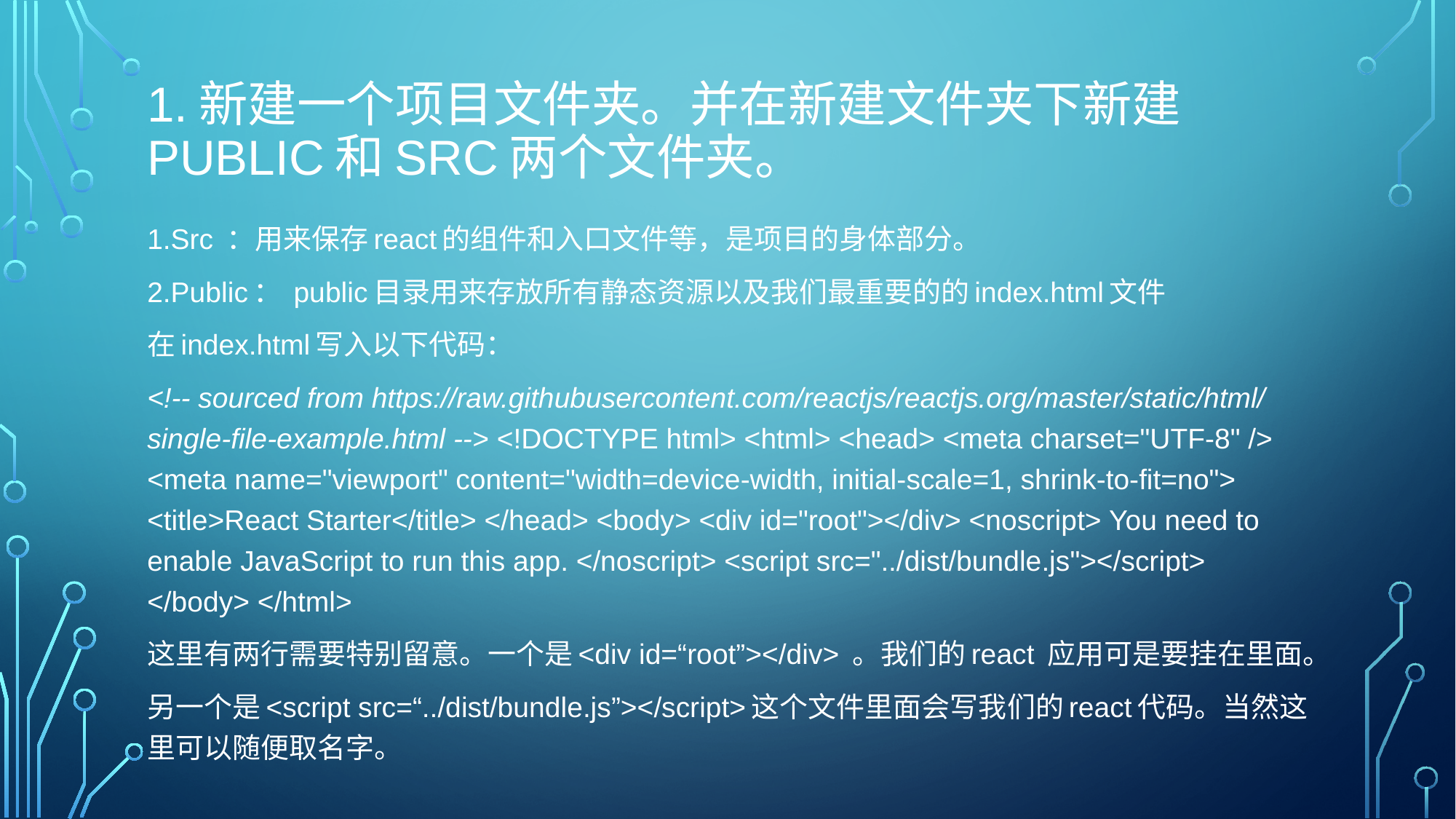

# 1.新建一个项目文件夹。并在新建文件夹下新建public和src两个文件夹。
1.Src ：用来保存react的组件和入口文件等，是项目的身体部分。
2.Public： public目录用来存放所有静态资源以及我们最重要的的index.html文件
在index.html写入以下代码：
<!-- sourced from https://raw.githubusercontent.com/reactjs/reactjs.org/master/static/html/single-file-example.html --> <!DOCTYPE html> <html> <head> <meta charset="UTF-8" /> <meta name="viewport" content="width=device-width, initial-scale=1, shrink-to-fit=no"> <title>React Starter</title> </head> <body> <div id="root"></div> <noscript> You need to enable JavaScript to run this app. </noscript> <script src="../dist/bundle.js"></script> </body> </html>
这里有两行需要特别留意。一个是<div id=“root”></div> 。我们的react 应用可是要挂在里面。
另一个是<script src=“../dist/bundle.js”></script>这个文件里面会写我们的react代码。当然这里可以随便取名字。